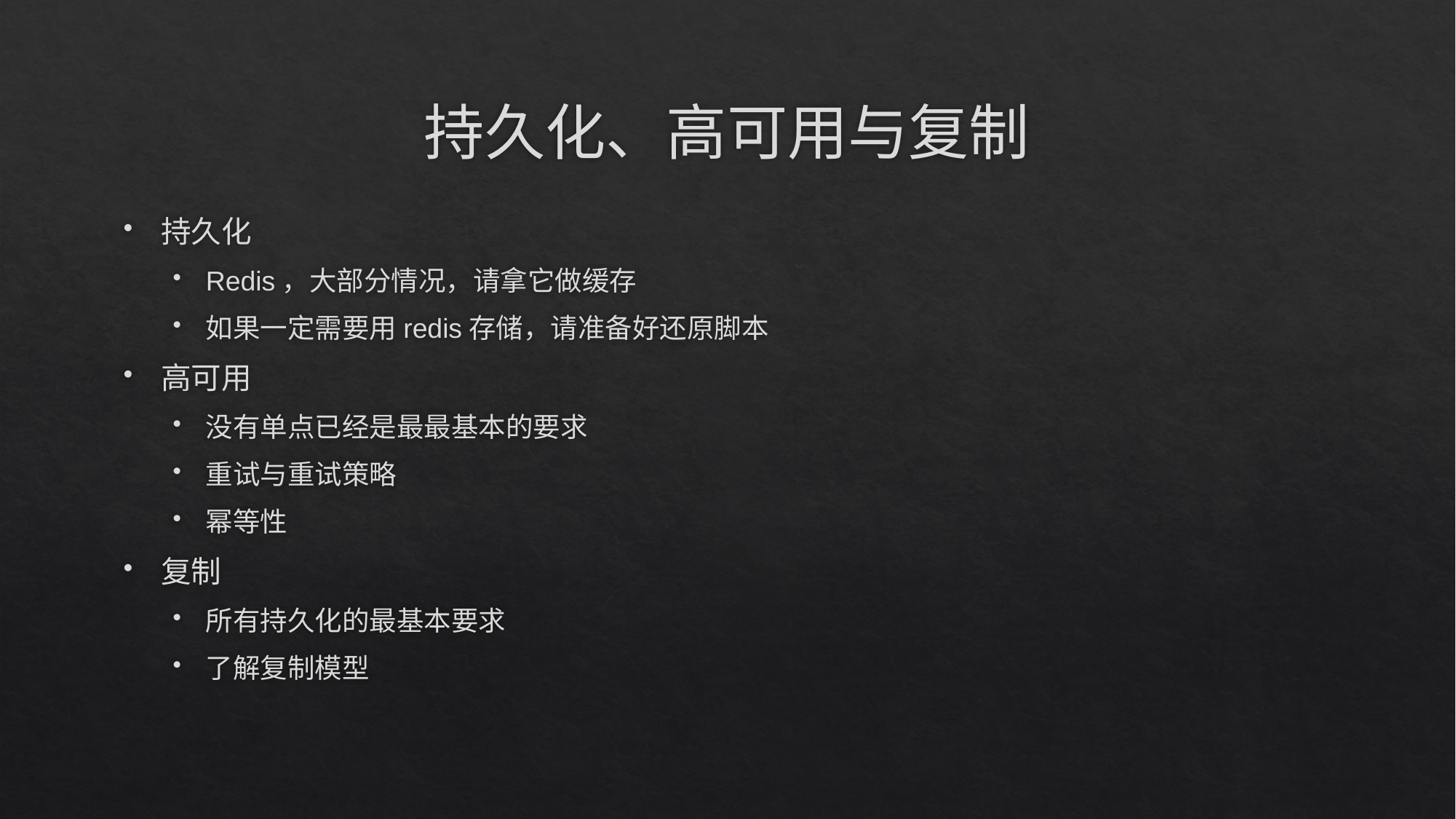

# 持久化、高可用与复制
持久化
Redis，大部分情况，请拿它做缓存
如果一定需要用redis存储，请准备好还原脚本
高可用
没有单点已经是最最基本的要求
重试与重试策略
幂等性
复制
所有持久化的最基本要求
了解复制模型